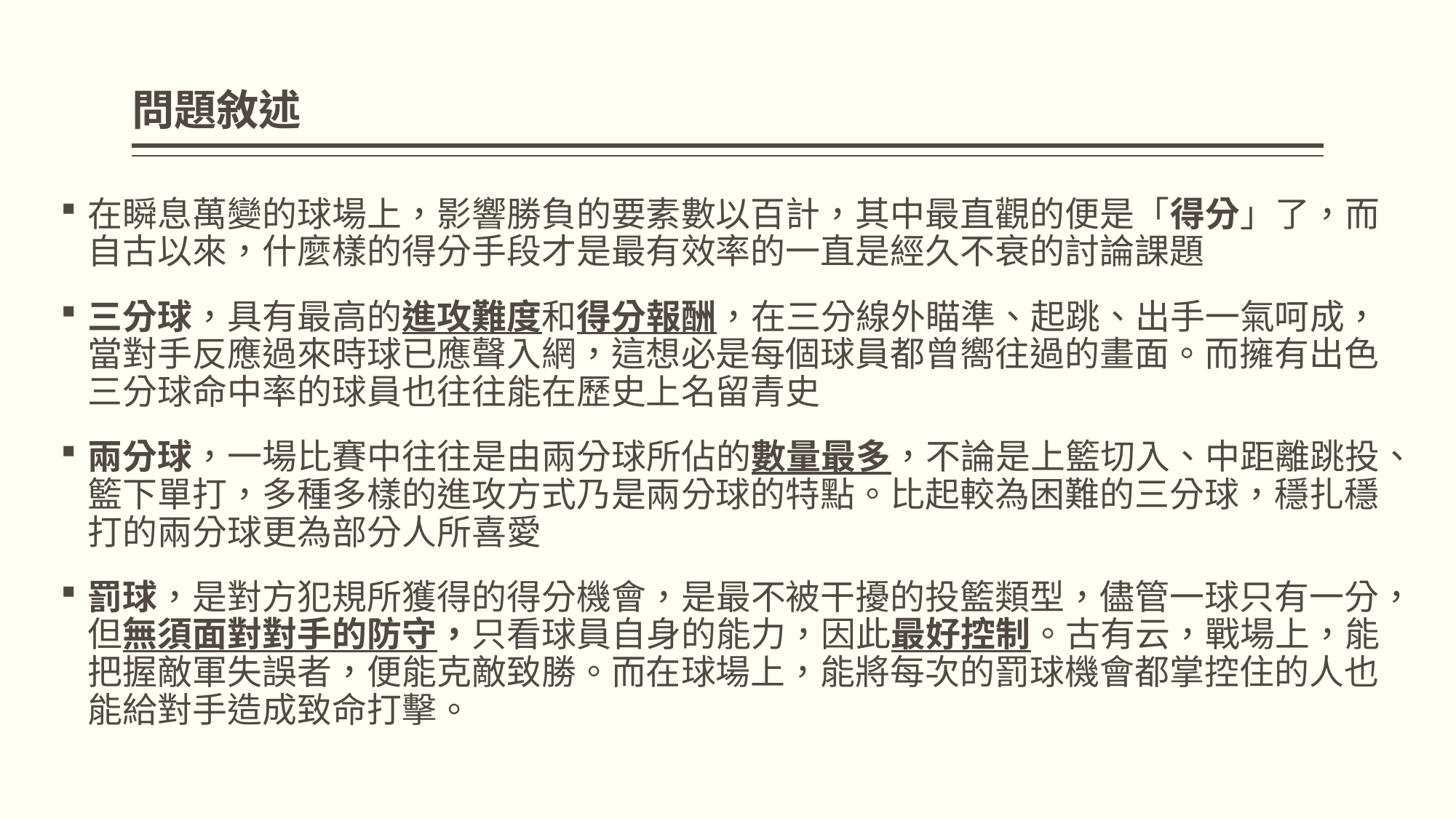

# 問題敘述
在瞬息萬變的球場上，影響勝負的要素數以百計，其中最直觀的便是「得分」了，而自古以來，什麼樣的得分手段才是最有效率的一直是經久不衰的討論課題
三分球，具有最高的進攻難度和得分報酬，在三分線外瞄準、起跳、出手一氣呵成，當對手反應過來時球已應聲入網，這想必是每個球員都曾嚮往過的畫面。而擁有出色三分球命中率的球員也往往能在歷史上名留青史
兩分球，一場比賽中往往是由兩分球所佔的數量最多，不論是上籃切入、中距離跳投、籃下單打，多種多樣的進攻方式乃是兩分球的特點。比起較為困難的三分球，穩扎穩打的兩分球更為部分人所喜愛
罰球，是對方犯規所獲得的得分機會，是最不被干擾的投籃類型，儘管一球只有一分，但無須面對對手的防守，只看球員自身的能力，因此最好控制。古有云，戰場上，能把握敵軍失誤者，便能克敵致勝。而在球場上，能將每次的罰球機會都掌控住的人也能給對手造成致命打擊。